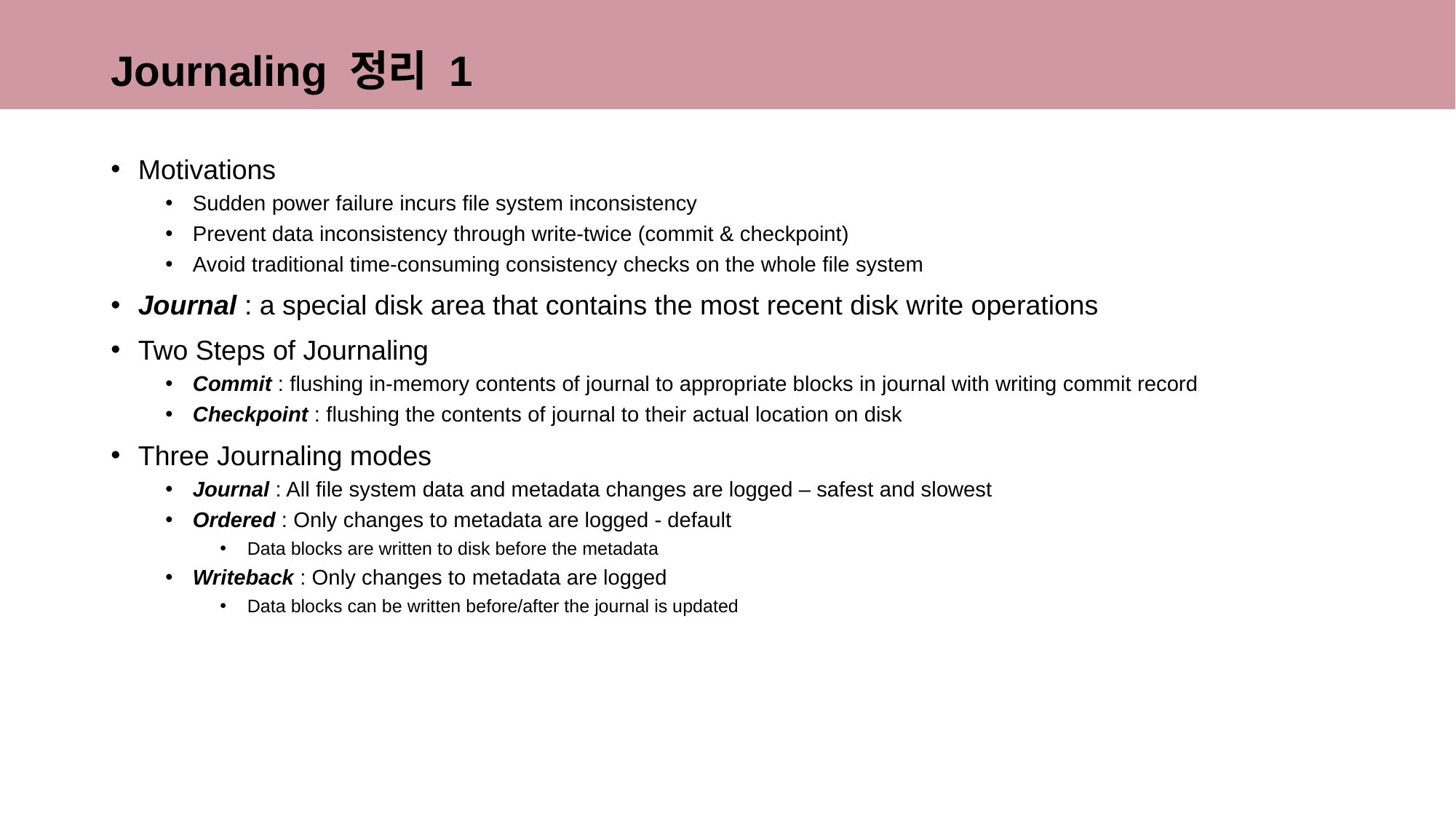

# Journaling 정리 1
Motivations
Sudden power failure incurs file system inconsistency
Prevent data inconsistency through write-twice (commit & checkpoint)
Avoid traditional time-consuming consistency checks on the whole file system
Journal : a special disk area that contains the most recent disk write operations
Two Steps of Journaling
Commit : flushing in-memory contents of journal to appropriate blocks in journal with writing commit record
Checkpoint : flushing the contents of journal to their actual location on disk
Three Journaling modes
Journal : All file system data and metadata changes are logged – safest and slowest
Ordered : Only changes to metadata are logged - default
Data blocks are written to disk before the metadata
Writeback : Only changes to metadata are logged
Data blocks can be written before/after the journal is updated